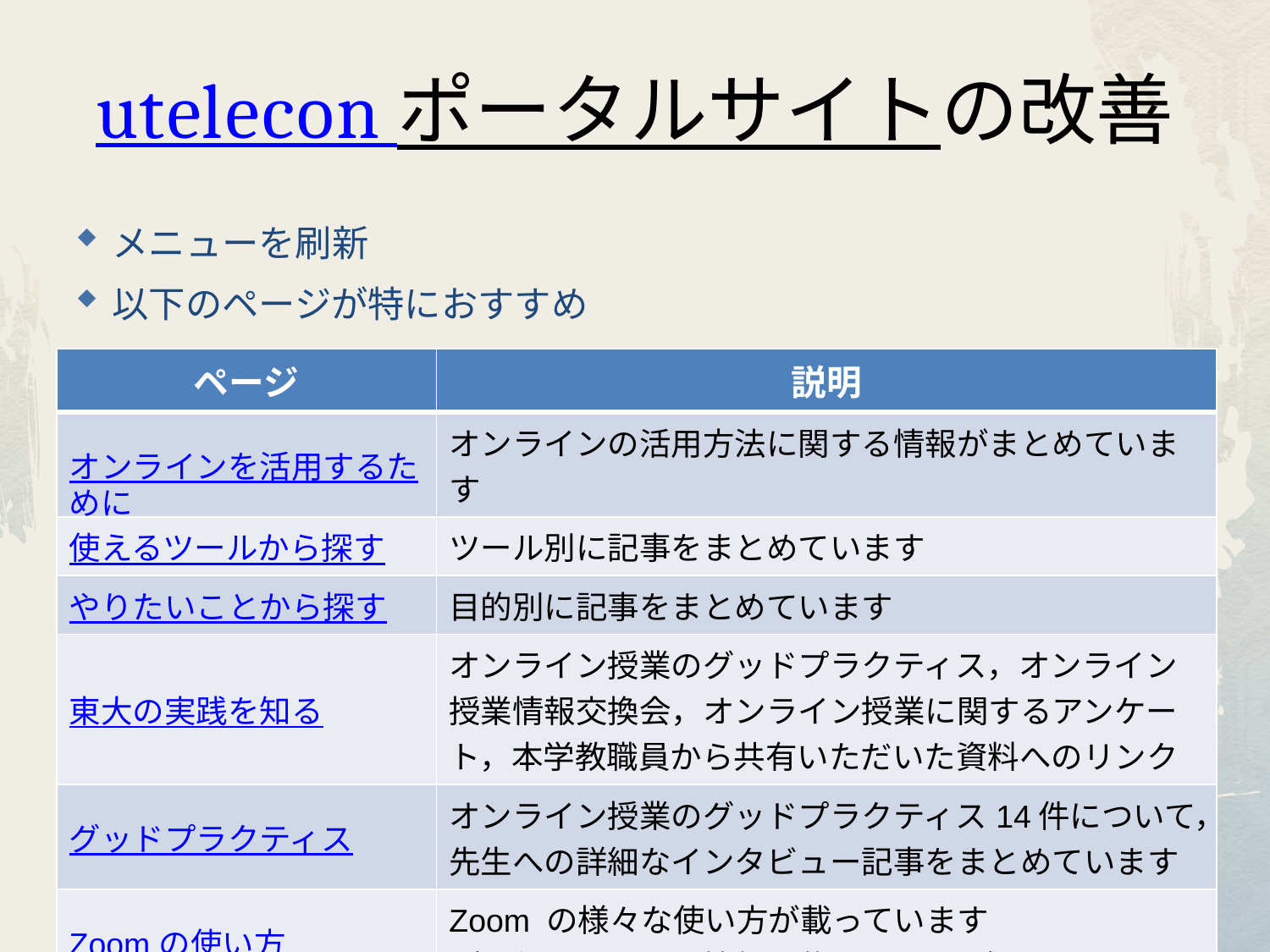

# utelecon ポータルサイトの改善
メニューを刷新
以下のページが特におすすめ
| ページ | 説明 |
| --- | --- |
| オンラインを活用するために | オンラインの活用方法に関する情報がまとめています |
| 使えるツールから探す | ツール別に記事をまとめています |
| やりたいことから探す | 目的別に記事をまとめています |
| 東大の実践を知る | オンライン授業のグッドプラクティス，オンライン授業情報交換会，オンライン授業に関するアンケート，本学教職員から共有いただいた資料へのリンク |
| グッドプラクティス | オンライン授業のグッドプラクティス14件について，先生への詳細なインタビュー記事をまとめています |
| Zoom の使い方 | Zoom の様々な使い方が載っています （通信量に関する情報も載っています） |
2021/9/15
4